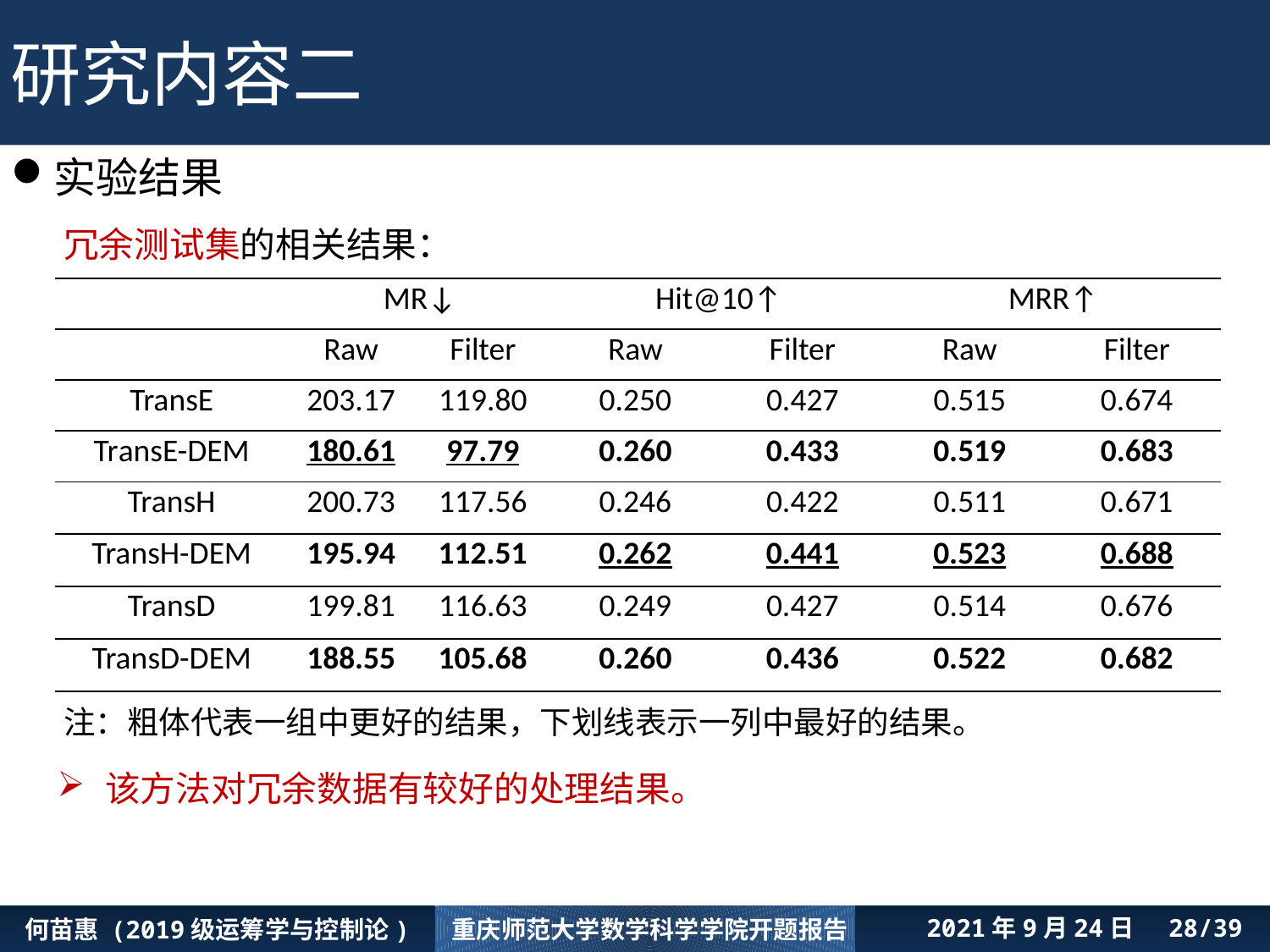

研究内容二
实验结果
冗余测试集的相关结果：
|  | MR↓ |  | Hit@10↑ |  | MRR↑ |  |
| --- | --- | --- | --- | --- | --- | --- |
|  | Raw | Filter | Raw | Filter | Raw | Filter |
| TransE | 203.17 | 119.80 | 0.250 | 0.427 | 0.515 | 0.674 |
| TransE-DEM | 180.61 | 97.79 | 0.260 | 0.433 | 0.519 | 0.683 |
| TransH | 200.73 | 117.56 | 0.246 | 0.422 | 0.511 | 0.671 |
| TransH-DEM | 195.94 | 112.51 | 0.262 | 0.441 | 0.523 | 0.688 |
| TransD | 199.81 | 116.63 | 0.249 | 0.427 | 0.514 | 0.676 |
| TransD-DEM | 188.55 | 105.68 | 0.260 | 0.436 | 0.522 | 0.682 |
注：粗体代表一组中更好的结果，下划线表示一列中最好的结果。
该方法对冗余数据有较好的处理结果。
何苗惠 (2019级运筹学与控制论)
重庆师范大学数学科学学院开题报告
2021年9月24日     28/39